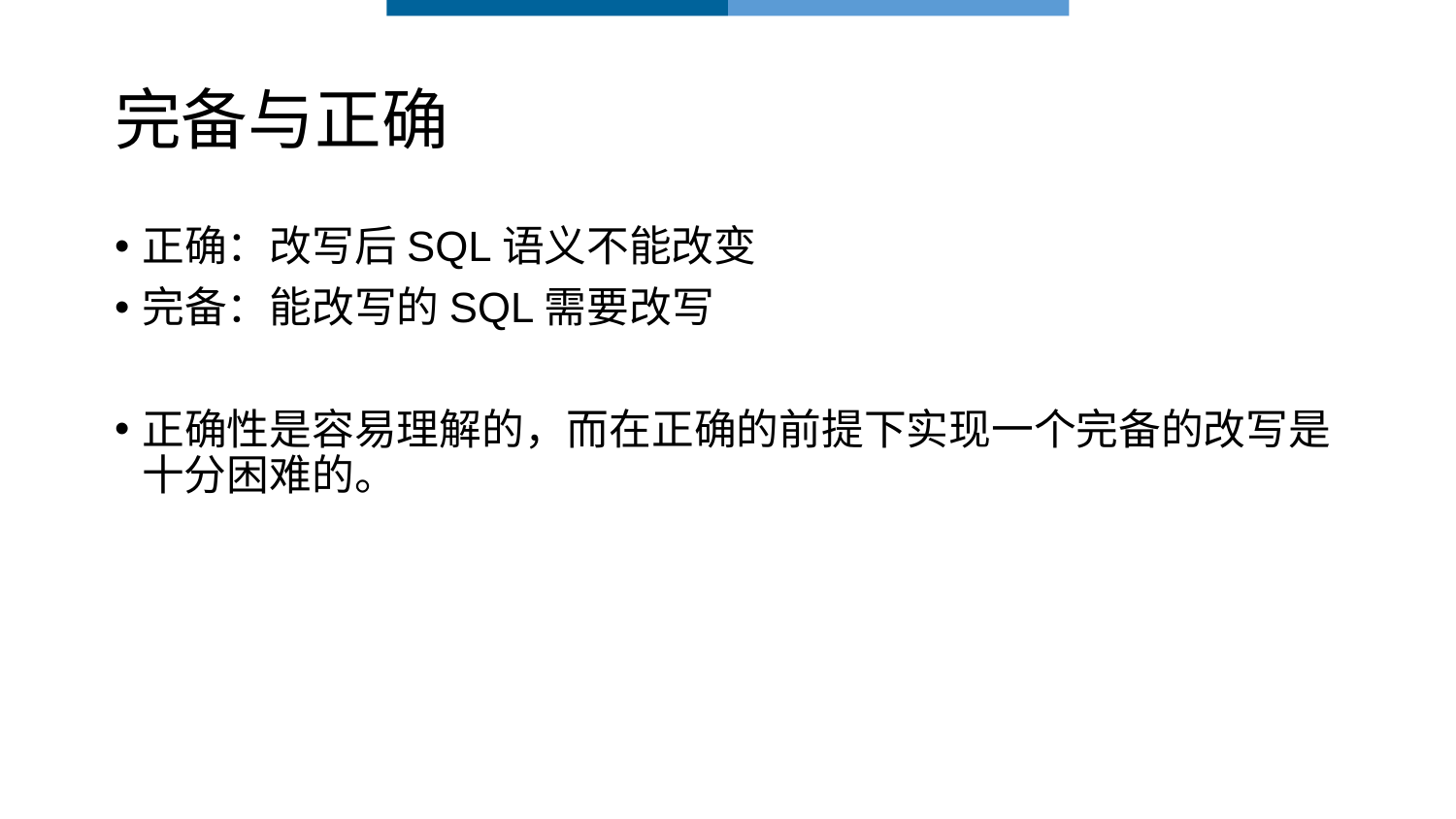

# 完备与正确
正确：改写后SQL语义不能改变
完备：能改写的SQL需要改写

正确性是容易理解的，而在正确的前提下实现一个完备的改写是十分困难的。